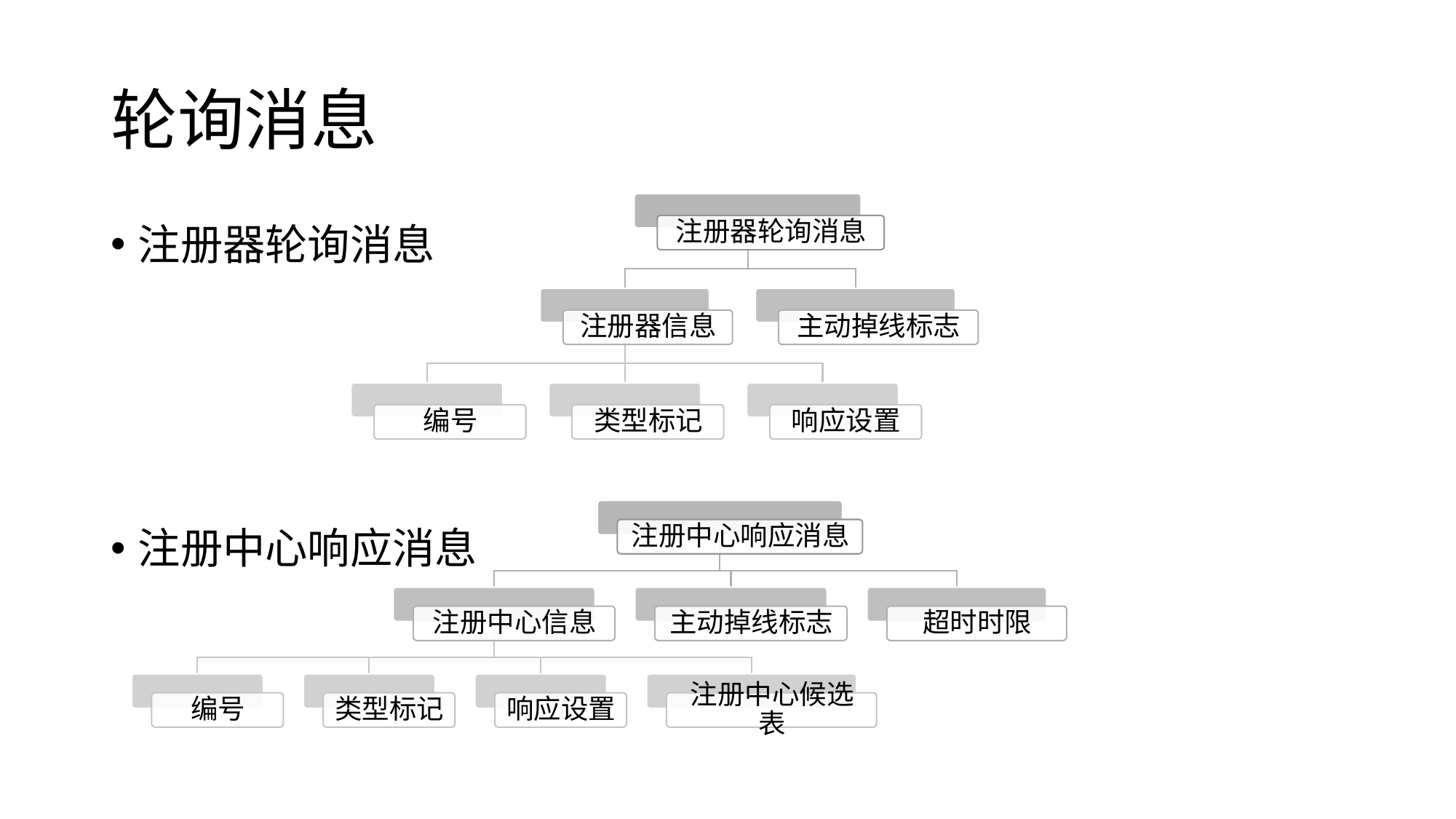

# 轮询消息
注册器轮询消息
注册器信息
编号
类型标记
响应设置
主动掉线标志
注册器轮询消息

注册中心响应消息
注册中心响应消息
注册中心信息
编号
类型标记
响应设置
注册中心候选表
主动掉线标志
超时时限